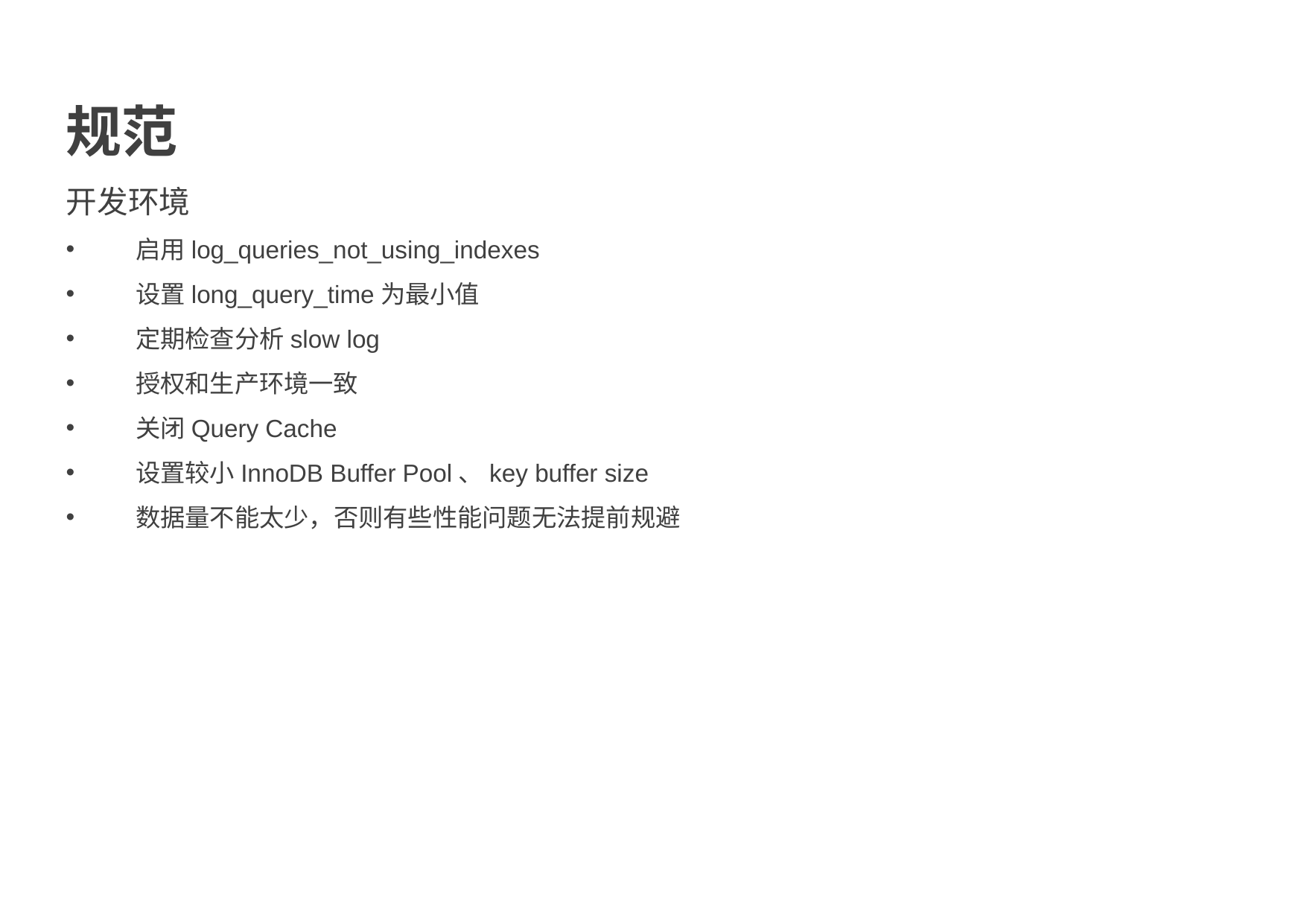

规范
开发环境
启用log_queries_not_using_indexes
设置long_query_time为最小值
定期检查分析slow log
授权和生产环境一致
关闭Query Cache
设置较小InnoDB Buffer Pool、key buffer size
数据量不能太少，否则有些性能问题无法提前规避